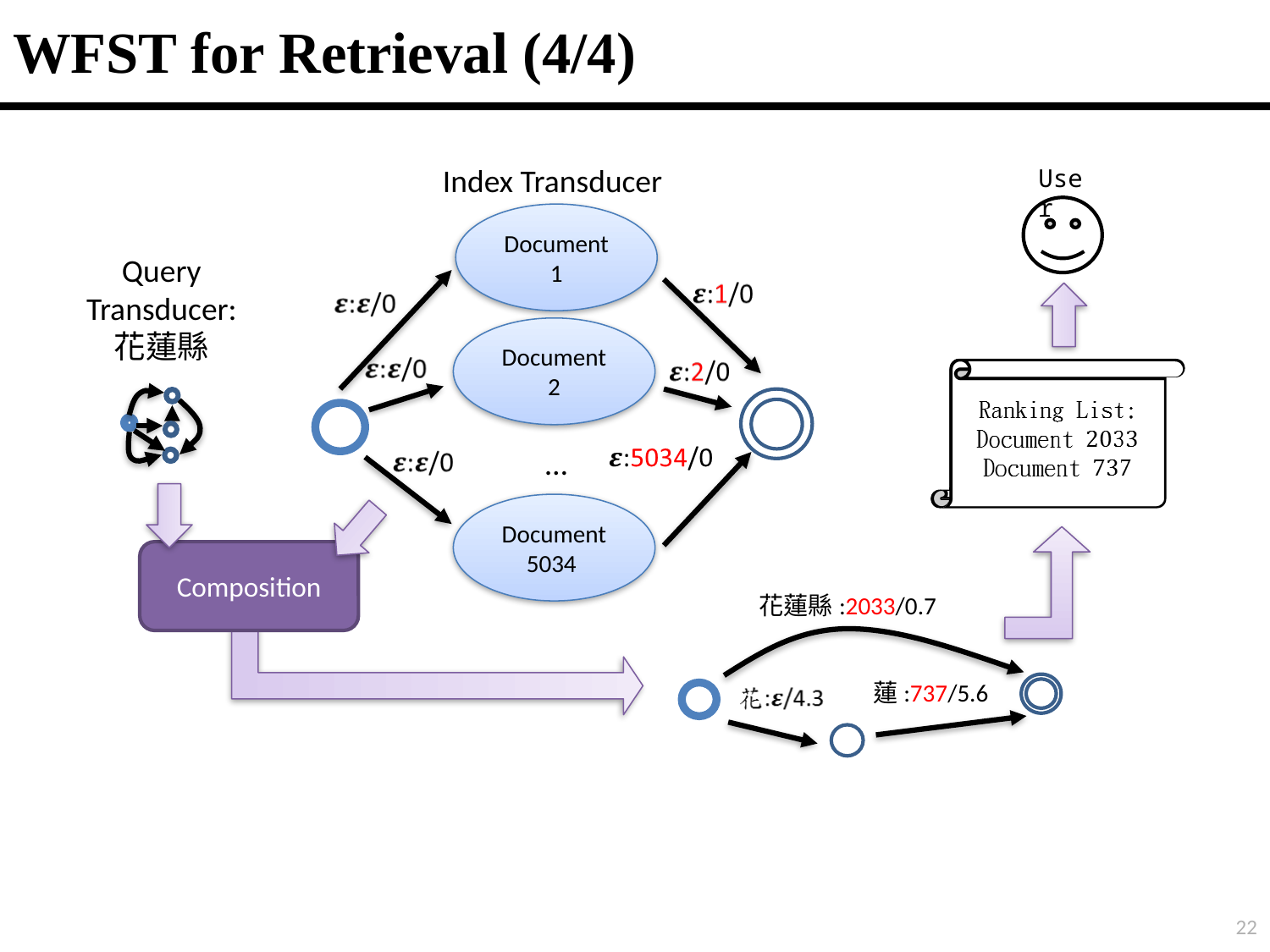

# WFST for Retrieval (4/4)

Index Transducer
Document 1

Document 2

…

Document 5034
User

Query
Transducer:
花蓮縣

Composition
花蓮縣:2033/0.7

蓮:737/5.6

22